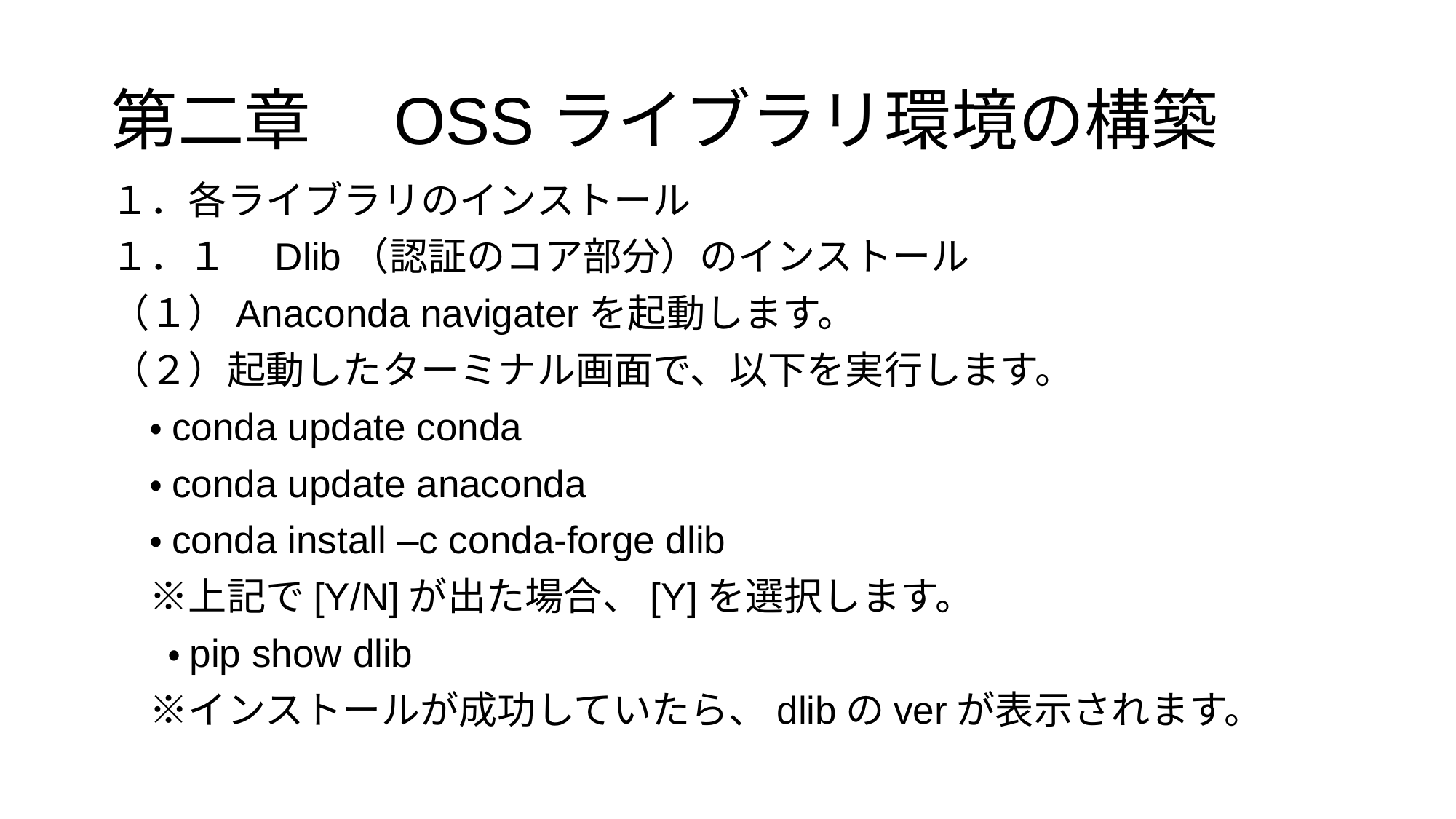

# 第二章　OSSライブラリ環境の構築
１．各ライブラリのインストール
１．１　Dlib（認証のコア部分）のインストール
（１）Anaconda navigaterを起動します。
（２）起動したターミナル画面で、以下を実行します。
　・conda update conda
　・conda update anaconda
　・conda install –c conda-forge dlib
　※上記で[Y/N]が出た場合、[Y]を選択します。
 　・pip show dlib
　※インストールが成功していたら、dlibのverが表示されます。